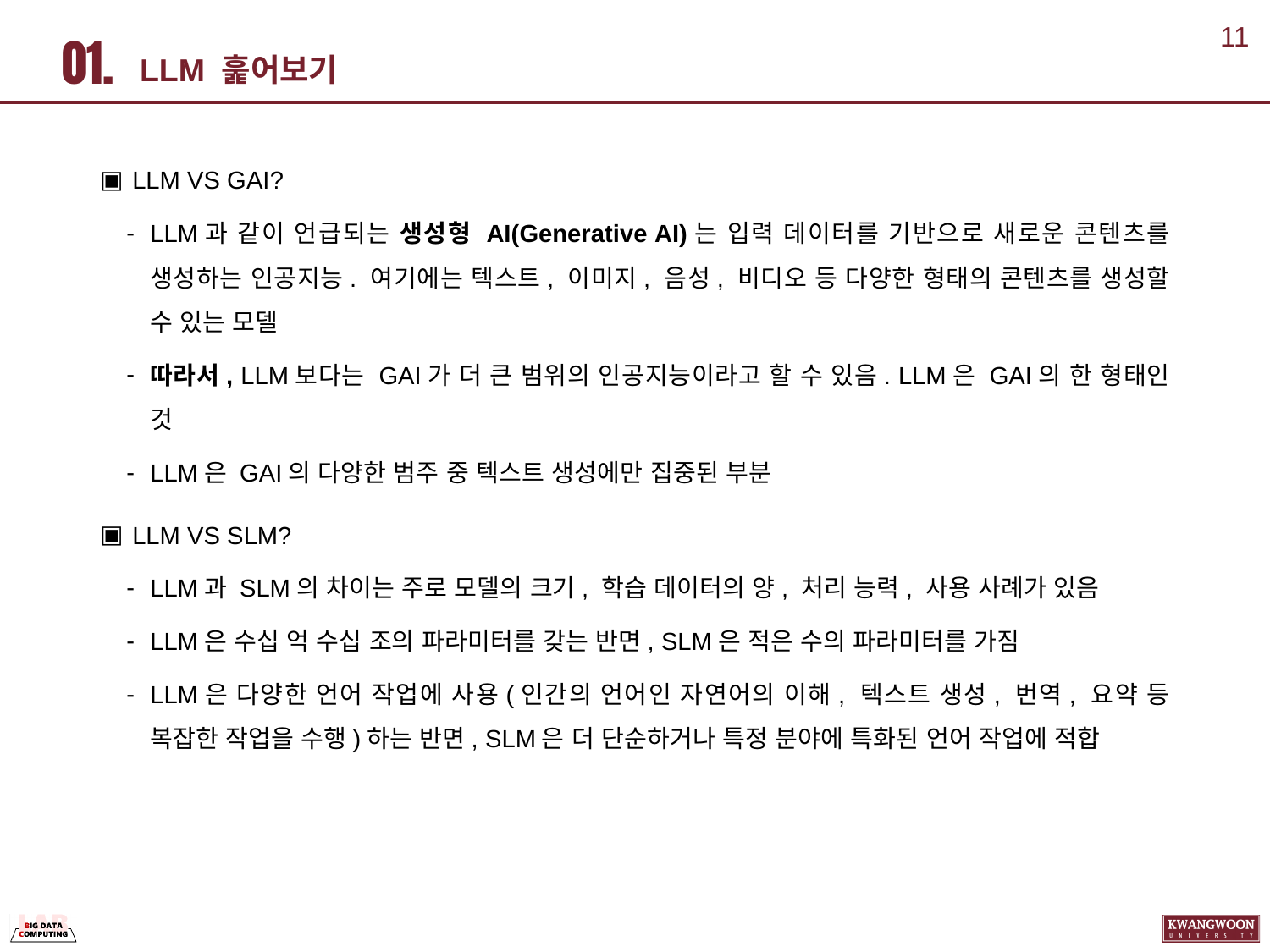

11
01.
# LLM 훑어보기
 LLM VS GAI?
LLM과 같이 언급되는 생성형 AI(Generative AI)는 입력 데이터를 기반으로 새로운 콘텐츠를 생성하는 인공지능. 여기에는 텍스트, 이미지, 음성, 비디오 등 다양한 형태의 콘텐츠를 생성할 수 있는 모델
따라서, LLM보다는 GAI가 더 큰 범위의 인공지능이라고 할 수 있음. LLM은 GAI의 한 형태인 것
LLM은 GAI의 다양한 범주 중 텍스트 생성에만 집중된 부분
 LLM VS SLM?
LLM과 SLM의 차이는 주로 모델의 크기, 학습 데이터의 양, 처리 능력, 사용 사례가 있음
LLM은 수십 억 수십 조의 파라미터를 갖는 반면, SLM은 적은 수의 파라미터를 가짐
LLM은 다양한 언어 작업에 사용(인간의 언어인 자연어의 이해, 텍스트 생성, 번역, 요약 등 복잡한 작업을 수행)하는 반면, SLM은 더 단순하거나 특정 분야에 특화된 언어 작업에 적합